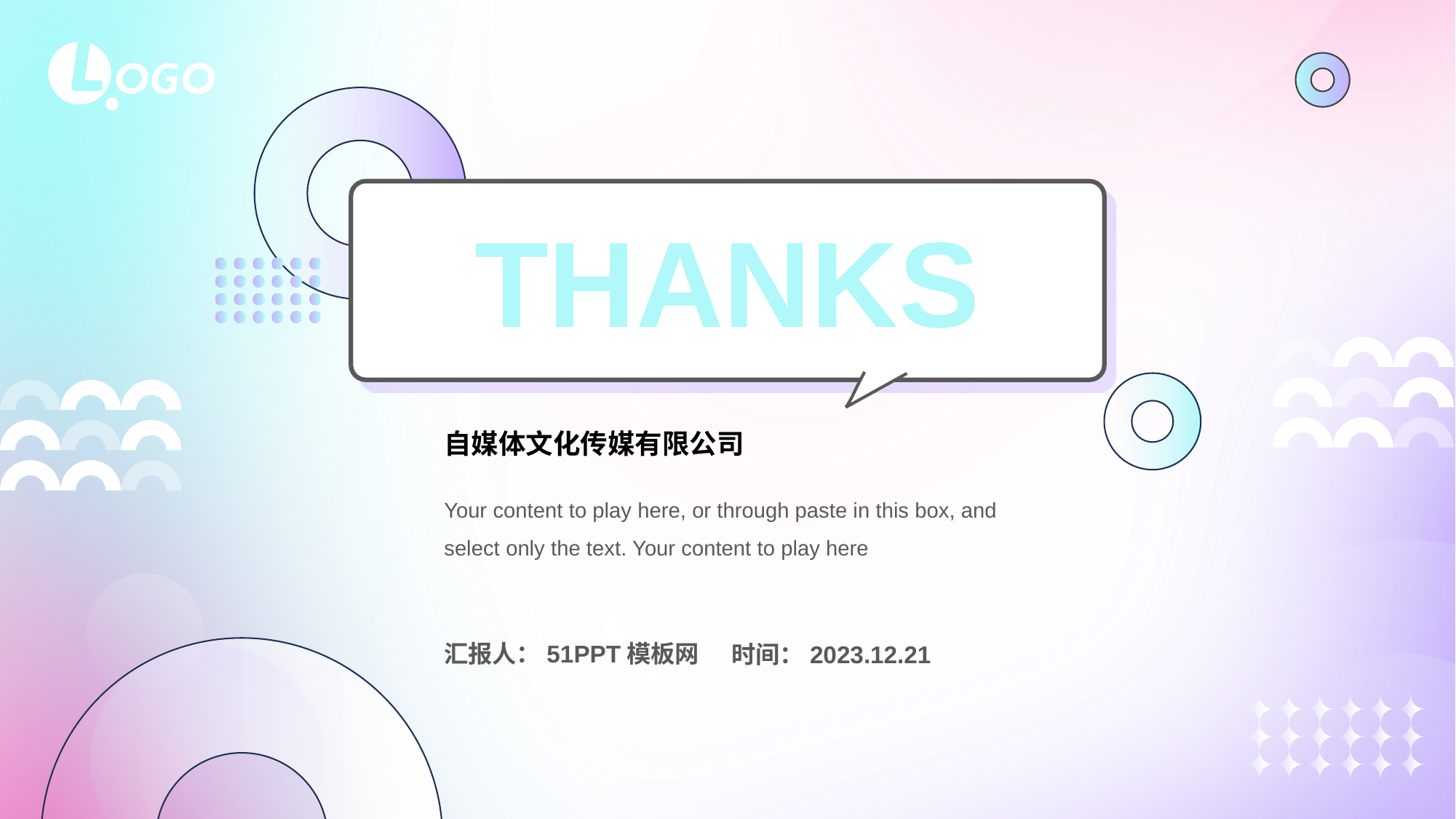

THANKS

自媒体文化传媒有限公司
Your content to play here, or through paste in this box, and select only the text. Your content to play here

汇报人：51PPT模板网
时间：2023.12.21